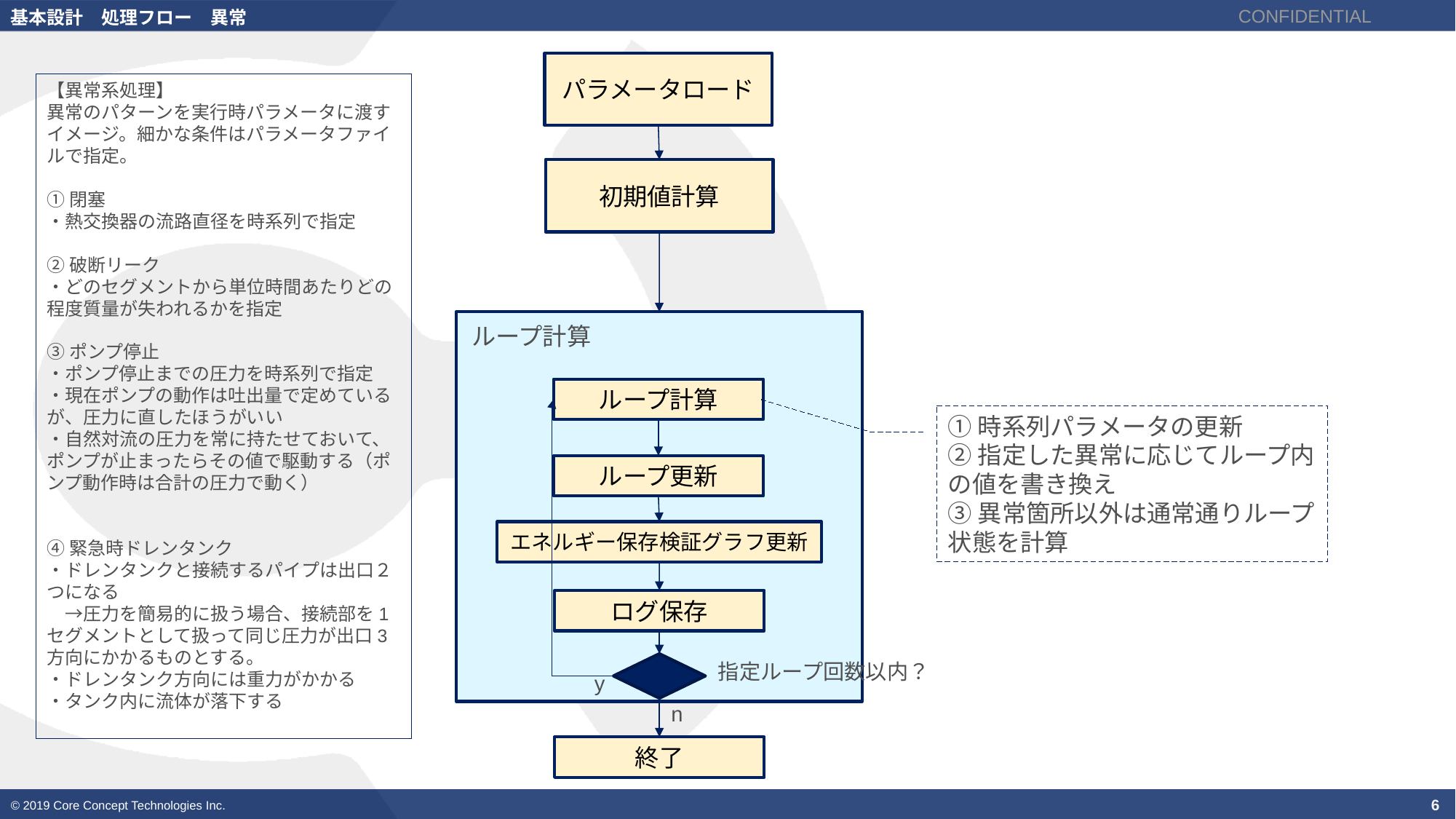

CONFIDENTIAL
基本設計　処理フロー　異常
パラメータロード
【異常系処理】
異常のパターンを実行時パラメータに渡すイメージ。細かな条件はパラメータファイルで指定。

①閉塞
・熱交換器の流路直径を時系列で指定

②破断リーク
・どのセグメントから単位時間あたりどの程度質量が失われるかを指定

③ポンプ停止
・ポンプ停止までの圧力を時系列で指定
・現在ポンプの動作は吐出量で定めているが、圧力に直したほうがいい
・自然対流の圧力を常に持たせておいて、ポンプが止まったらその値で駆動する（ポンプ動作時は合計の圧力で動く）

④緊急時ドレンタンク
・ドレンタンクと接続するパイプは出口２つになる
　→圧力を簡易的に扱う場合、接続部を1セグメントとして扱って同じ圧力が出口3方向にかかるものとする。
・ドレンタンク方向には重力がかかる
・タンク内に流体が落下する

初期値計算

ループ計算
ループ計算
①時系列パラメータの更新
②指定した異常に応じてループ内の値を書き換え
③異常箇所以外は通常通りループ状態を計算
ループ更新
エネルギー保存検証グラフ更新
ログ保存
指定ループ回数以内？

y
n
終了
6